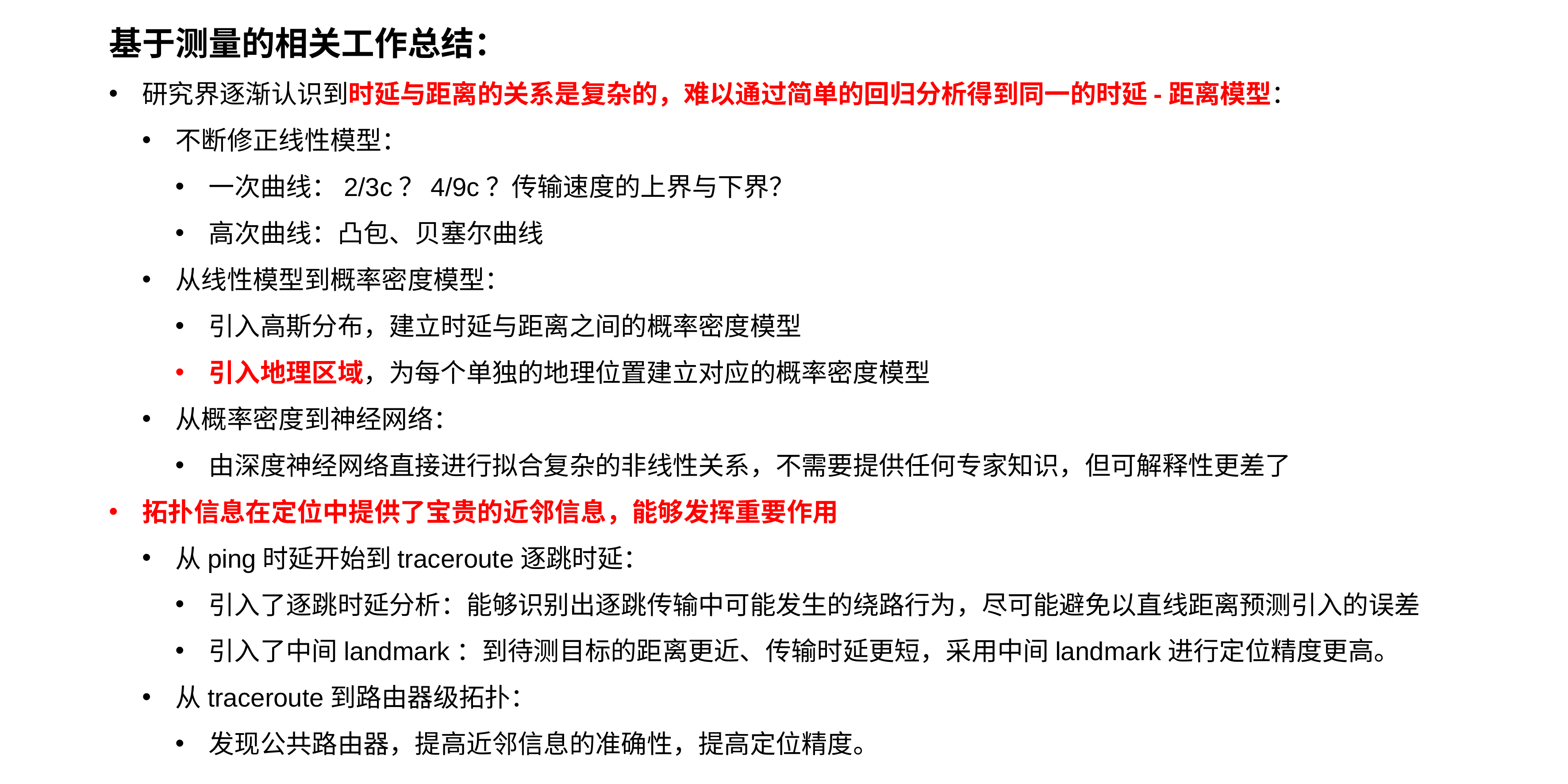

基于测量的相关工作总结：
研究界逐渐认识到时延与距离的关系是复杂的，难以通过简单的回归分析得到同一的时延-距离模型：
不断修正线性模型：
一次曲线：2/3c？4/9c？传输速度的上界与下界？
高次曲线：凸包、贝塞尔曲线
从线性模型到概率密度模型：
引入高斯分布，建立时延与距离之间的概率密度模型
引入地理区域，为每个单独的地理位置建立对应的概率密度模型
从概率密度到神经网络：
由深度神经网络直接进行拟合复杂的非线性关系，不需要提供任何专家知识，但可解释性更差了
拓扑信息在定位中提供了宝贵的近邻信息，能够发挥重要作用
从ping时延开始到traceroute逐跳时延：
引入了逐跳时延分析：能够识别出逐跳传输中可能发生的绕路行为，尽可能避免以直线距离预测引入的误差
引入了中间landmark：到待测目标的距离更近、传输时延更短，采用中间landmark进行定位精度更高。
从traceroute到路由器级拓扑：
发现公共路由器，提高近邻信息的准确性，提高定位精度。